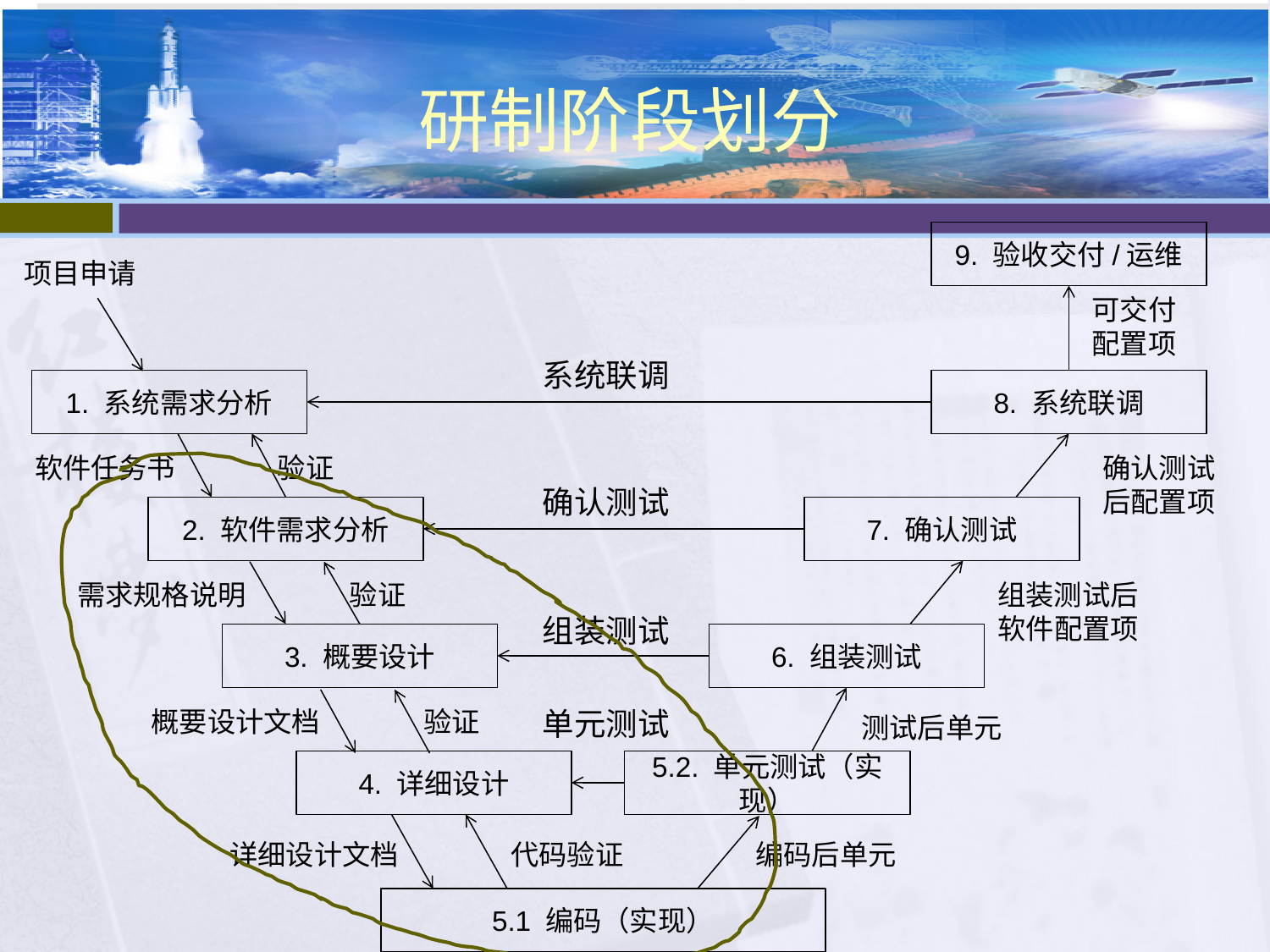

# 研制阶段划分

9. 验收交付/运维
项目申请
可交付
配置项
系统联调
1. 系统需求分析
8. 系统联调
软件任务书
验证
确认测试
后配置项

确认测试
2. 软件需求分析
7. 确认测试
需求规格说明
验证
组装测试后
软件配置项
组装测试
3. 概要设计
6. 组装测试
概要设计文档
验证
单元测试
测试后单元
4. 详细设计
5.2. 单元测试（实现）
详细设计文档
代码验证
编码后单元
5.1 编码（实现）